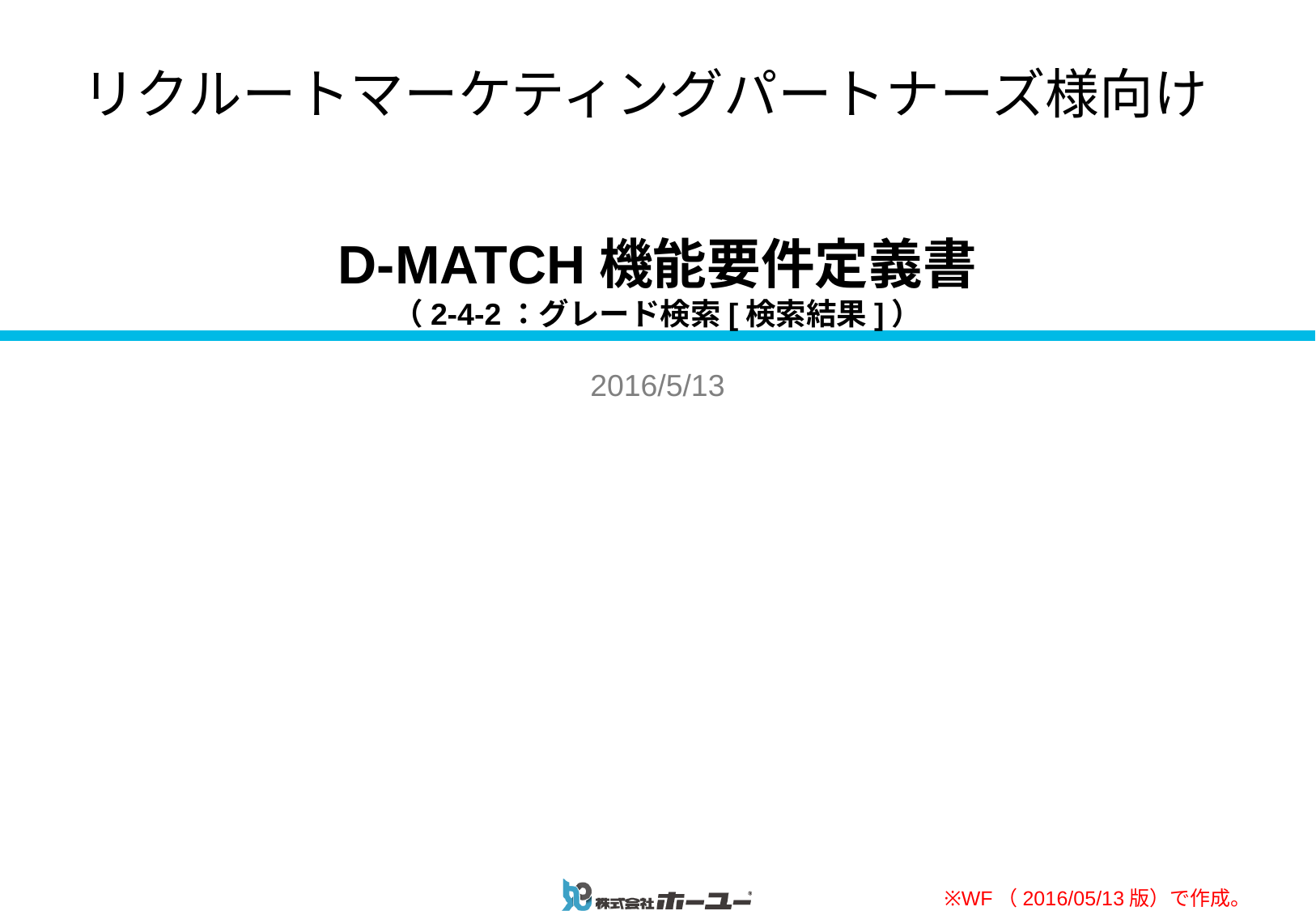

リクルートマーケティングパートナーズ様向け
# D-MATCH機能要件定義書 （2-4-2：グレード検索[検索結果]）
2016/5/13
※WF（2016/05/13版）で作成。